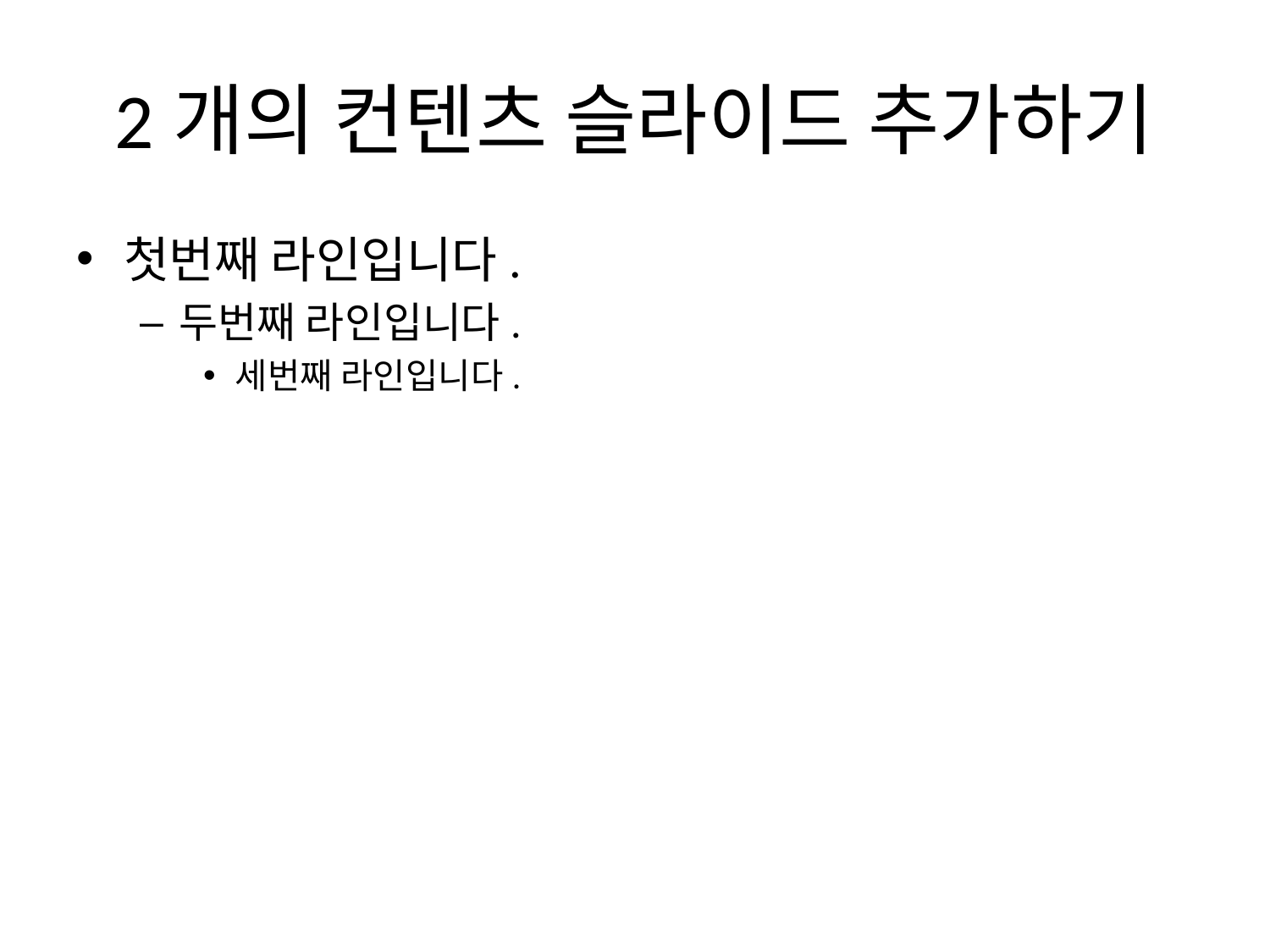

# 2개의 컨텐츠 슬라이드 추가하기
첫번째 라인입니다.
두번째 라인입니다.
세번째 라인입니다.